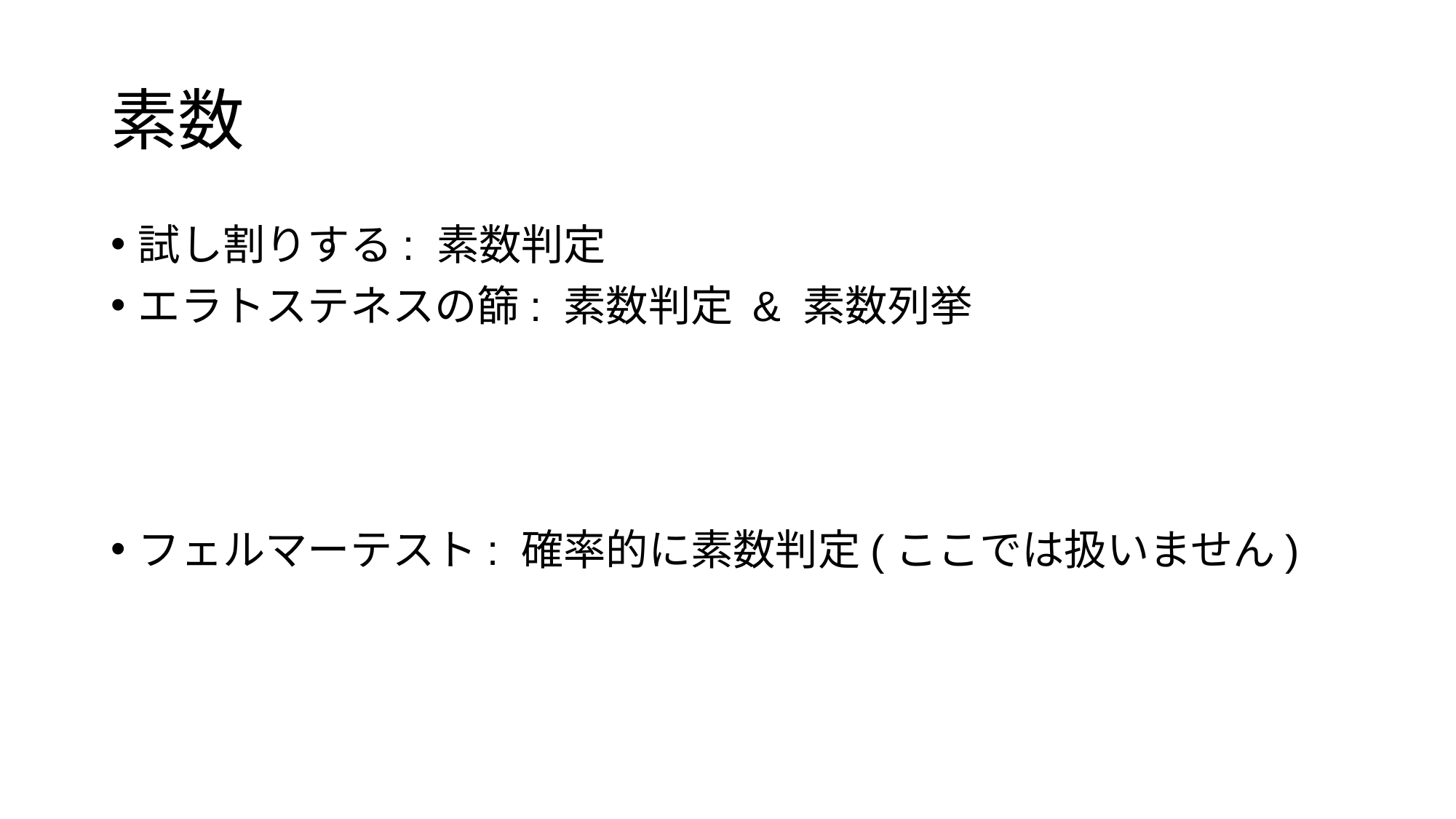

# 素数
試し割りする: 素数判定
エラトステネスの篩: 素数判定 & 素数列挙

フェルマーテスト: 確率的に素数判定(ここでは扱いません)